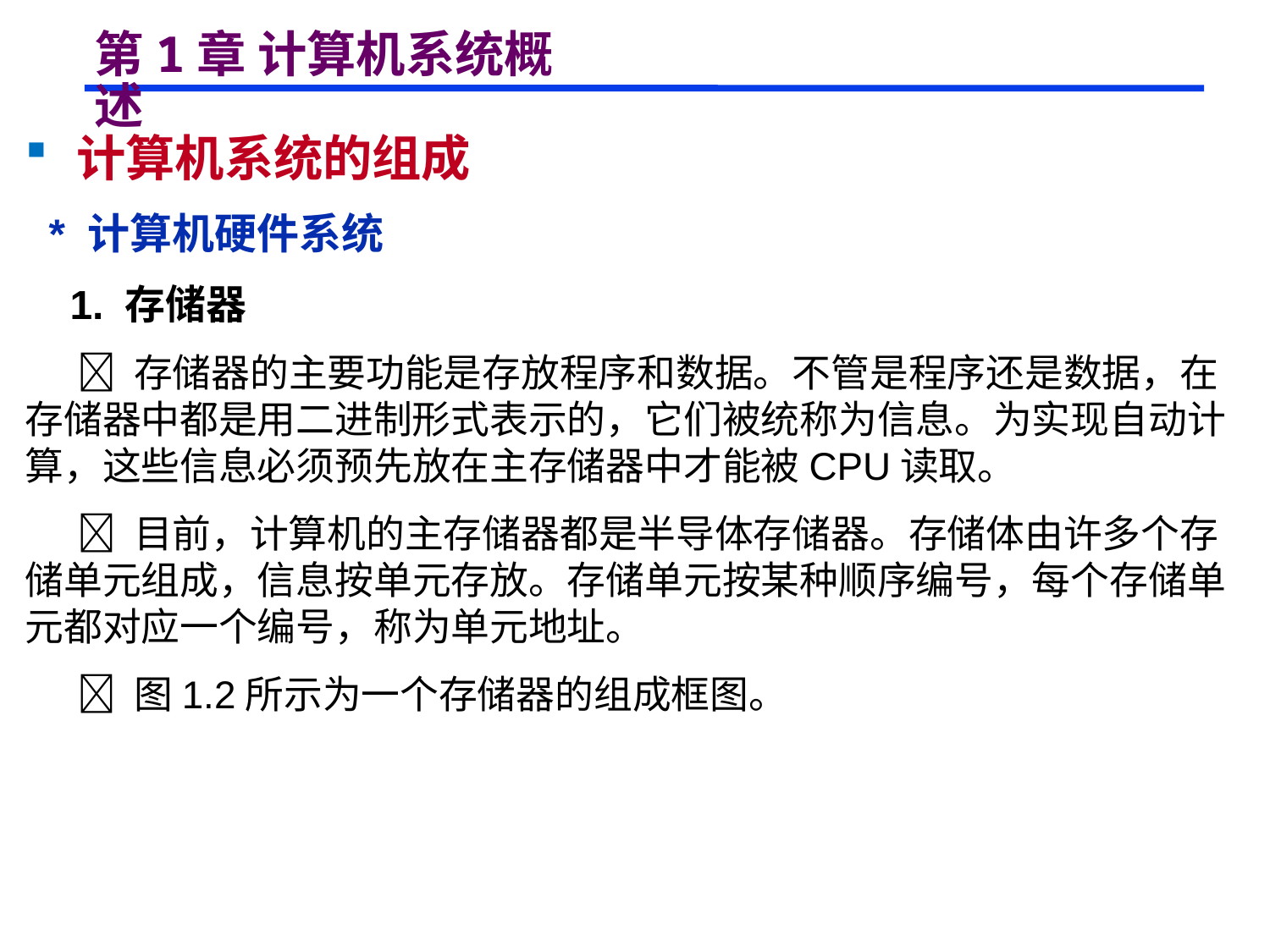

# 第1章 计算机系统概述
 计算机系统的组成
  * 计算机硬件系统
    1. 存储器
      • 存储器的主要功能是存放程序和数据。不管是程序还是数据，在存储器中都是用二进制形式表示的，它们被统称为信息。为实现自动计算，这些信息必须预先放在主存储器中才能被CPU读取。
      • 目前，计算机的主存储器都是半导体存储器。存储体由许多个存储单元组成，信息按单元存放。存储单元按某种顺序编号，每个存储单元都对应一个编号，称为单元地址。
      • 图1.2所示为一个存储器的组成框图。